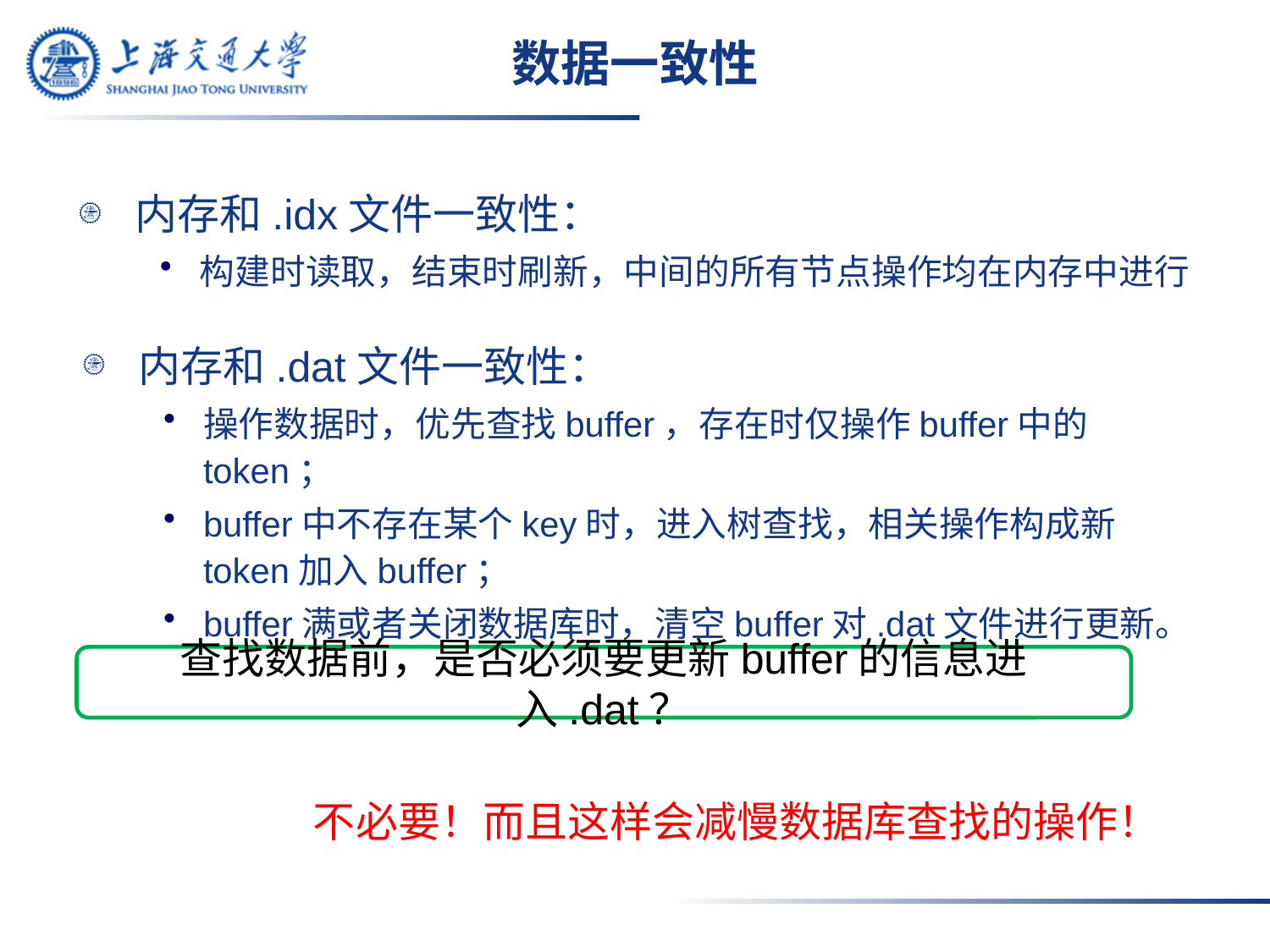

# 数据一致性
内存和.idx文件一致性：
构建时读取，结束时刷新，中间的所有节点操作均在内存中进行
内存和.dat文件一致性：
操作数据时，优先查找buffer，存在时仅操作buffer中的token；
buffer中不存在某个key时，进入树查找，相关操作构成新token加入buffer；
buffer满或者关闭数据库时，清空buffer对.dat文件进行更新。

查找数据前，是否必须要更新buffer的信息进入.dat？
不必要！而且这样会减慢数据库查找的操作！